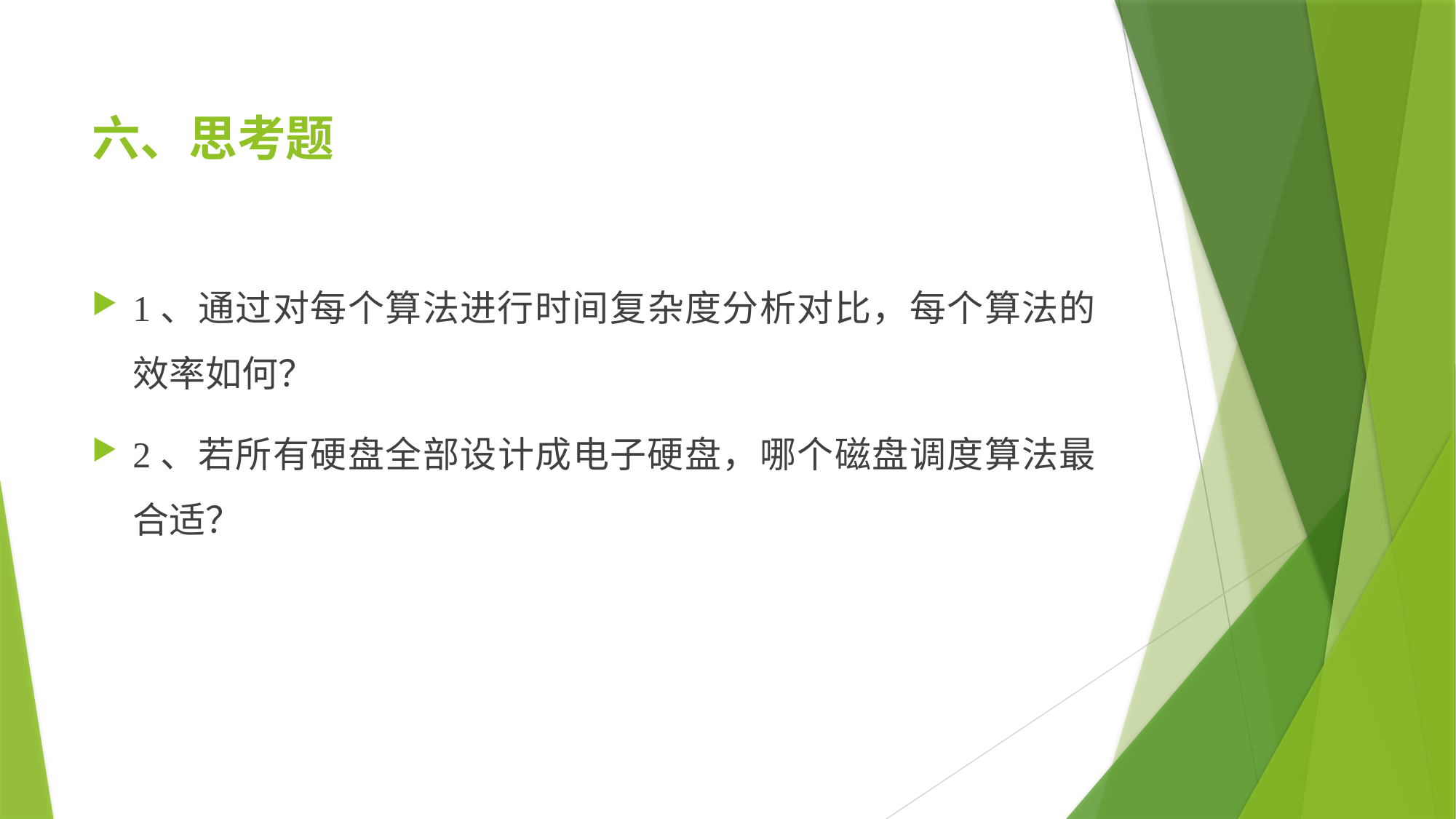

# 六、思考题
1、通过对每个算法进行时间复杂度分析对比，每个算法的效率如何？
2、若所有硬盘全部设计成电子硬盘，哪个磁盘调度算法最合适？